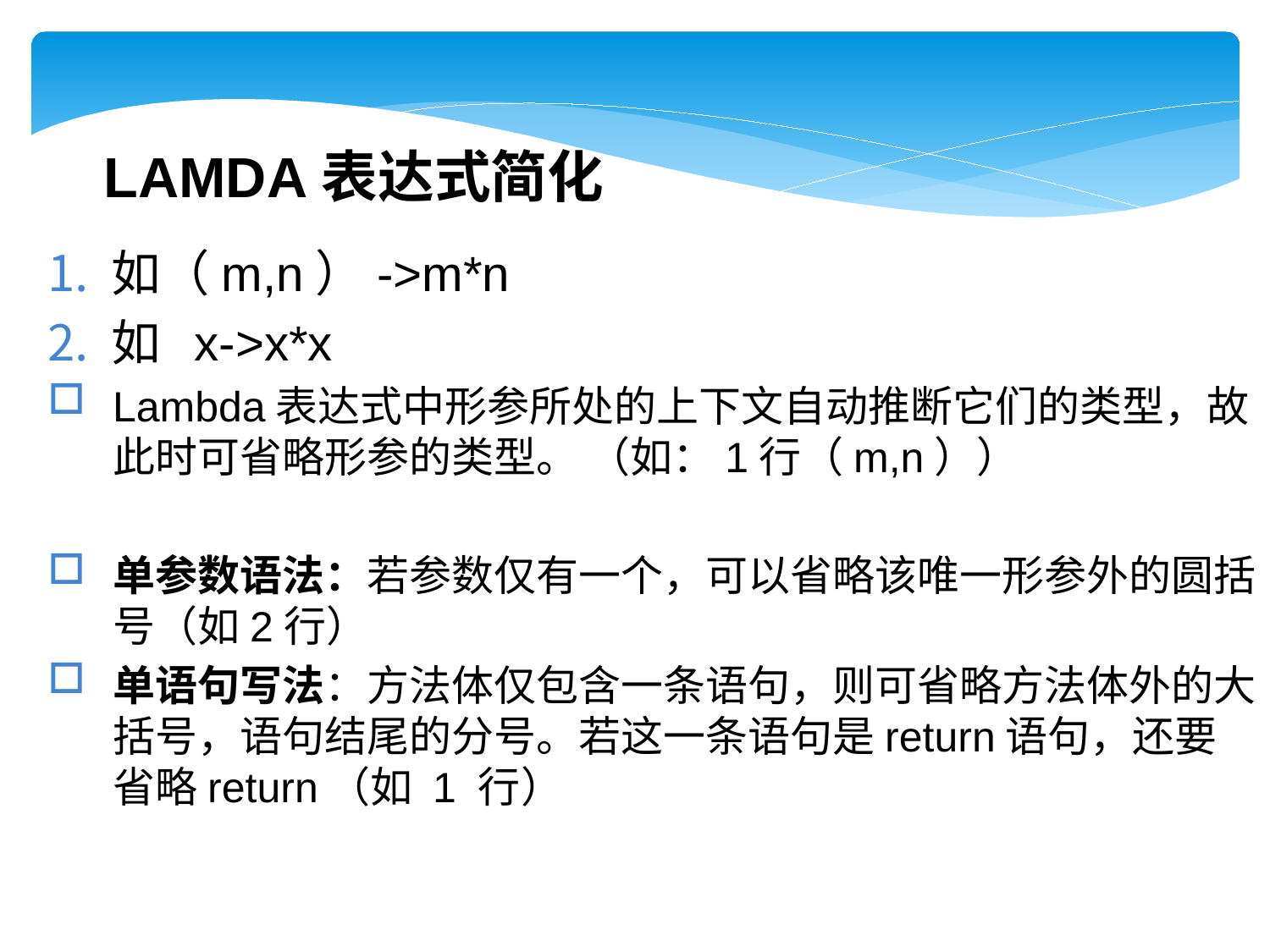

LAMDA表达式简化
如（m,n）->m*n
如  x->x*x
Lambda表达式中形参所处的上下文自动推断它们的类型，故此时可省略形参的类型。 （如：1行（m,n））

单参数语法：若参数仅有一个，可以省略该唯一形参外的圆括号（如2行）
单语句写法：方法体仅包含一条语句，则可省略方法体外的大括号，语句结尾的分号。若这一条语句是return语句，还要省略return（如 1 行）